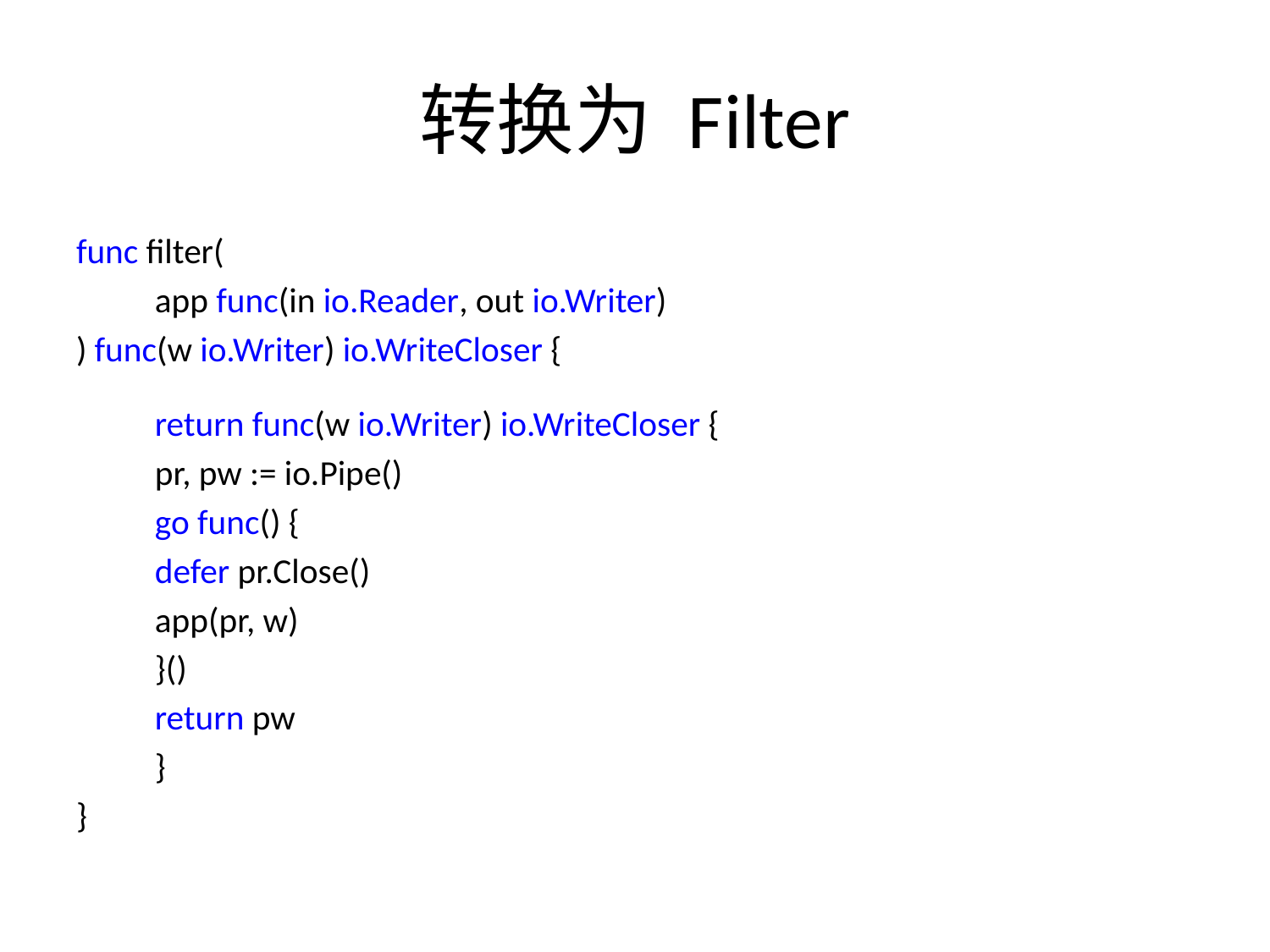

# 转换为 Filter
func filter(
	app func(in io.Reader, out io.Writer)
) func(w io.Writer) io.WriteCloser {

	return func(w io.Writer) io.WriteCloser {
		pr, pw := io.Pipe()
		go func() {
			defer pr.Close()
			app(pr, w)
		}()
		return pw
	}
}